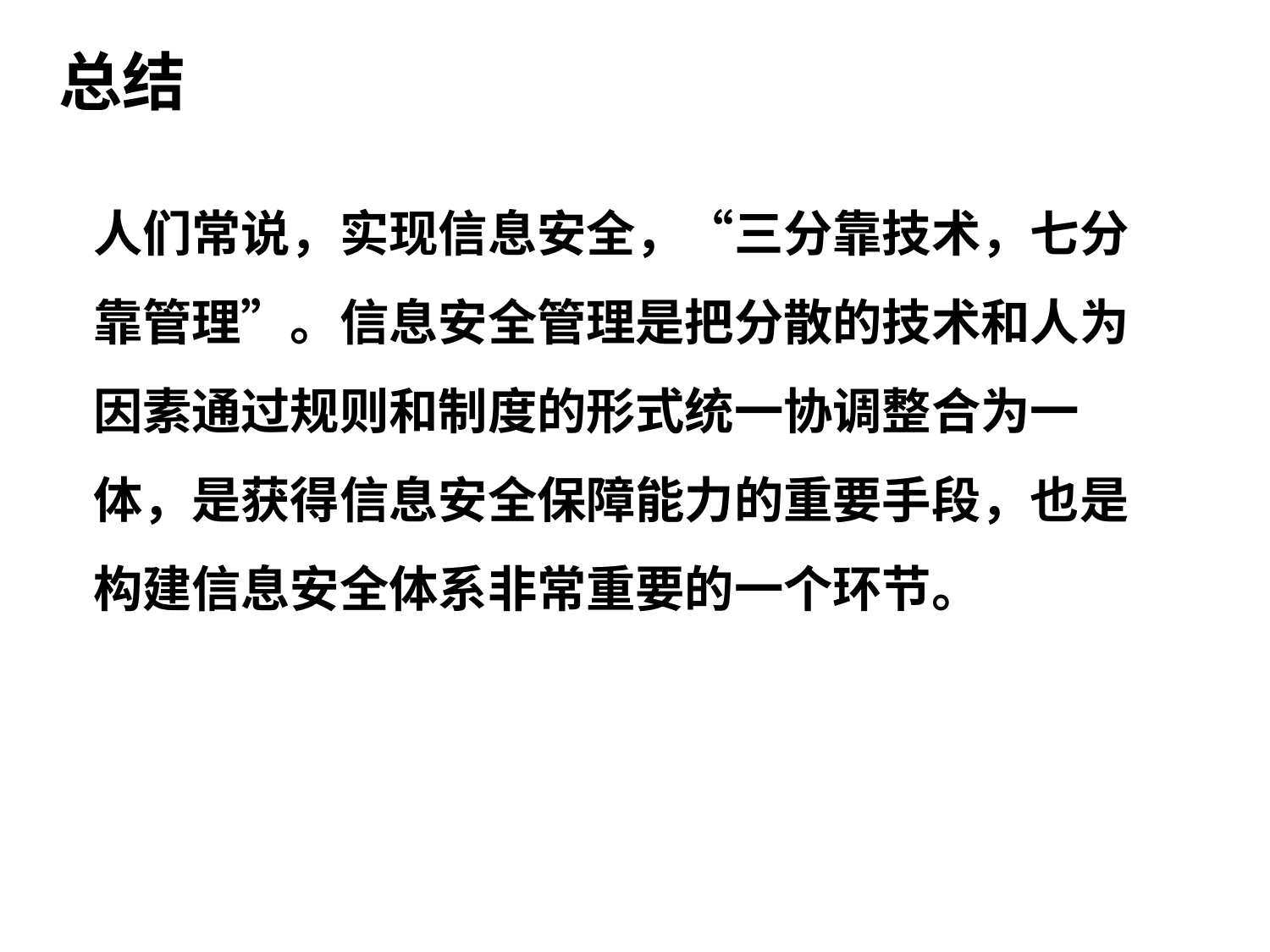

# 总结
人们常说，实现信息安全，“三分靠技术，七分靠管理”。信息安全管理是把分散的技术和人为因素通过规则和制度的形式统一协调整合为一体，是获得信息安全保障能力的重要手段，也是构建信息安全体系非常重要的一个环节。